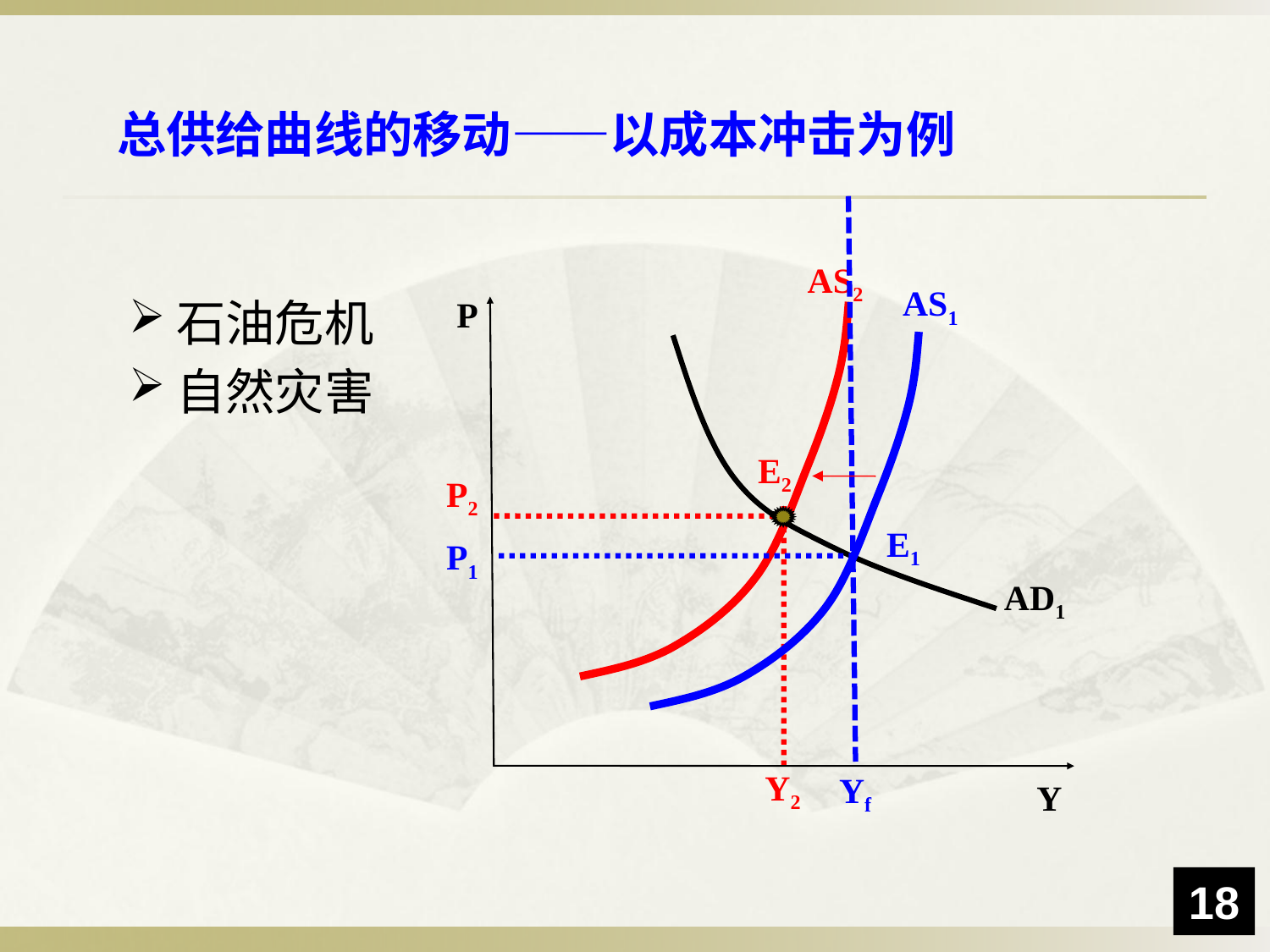

总供给曲线的移动——以成本冲击为例
AS1
P

E1
P1

AD1
Yf

Y
AS2
石油危机
自然灾害

E2
P2

Y2
18